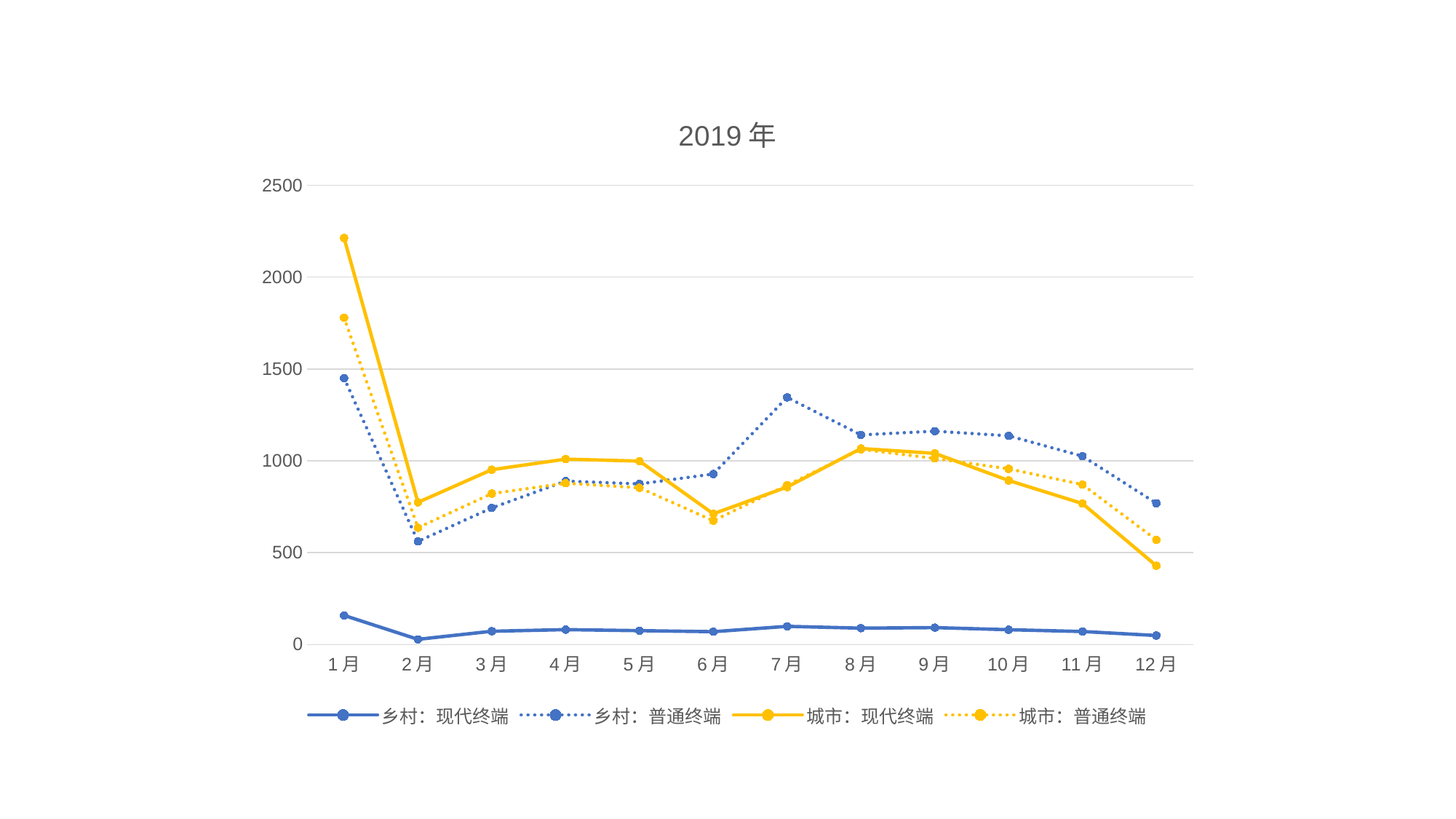

### Chart: 2019年

| Category | 乡村：现代终端 | 乡村：普通终端 | 城市：现代终端 | 城市：普通终端 |
|---|---|---|---|---|
| 1月 | 158.3232 | 1449.7308 | 2212.5926 | 1779.2918 |
| 2月 | 28.2892 | 561.2032 | 773.8144 | 635.802 |
| 3月 | 72.2392 | 743.4584 | 951.448 | 821.5406 |
| 4月 | 81.1488 | 889.384 | 1008.9484 | 878.0448 |
| 5月 | 75.408 | 874.0138 | 998.2218 | 853.1316 |
| 6月 | 69.7488 | 928.1828 | 711.4188 | 673.7998 |
| 7月 | 98.926 | 1345.2812 | 857.19 | 867.4016 |
| 8月 | 88.9764 | 1140.8694 | 1066.7348 | 1062.6244 |
| 9月 | 92.0252 | 1161.2196 | 1040.506 | 1012.6918 |
| 10月 | 80.4964 | 1135.9224 | 892.772 | 956.236 |
| 11月 | 70.8976 | 1025.0964 | 767.1278 | 870.3486 |
| 12月 | 49.008 | 768.664 | 428.74 | 569.584 |